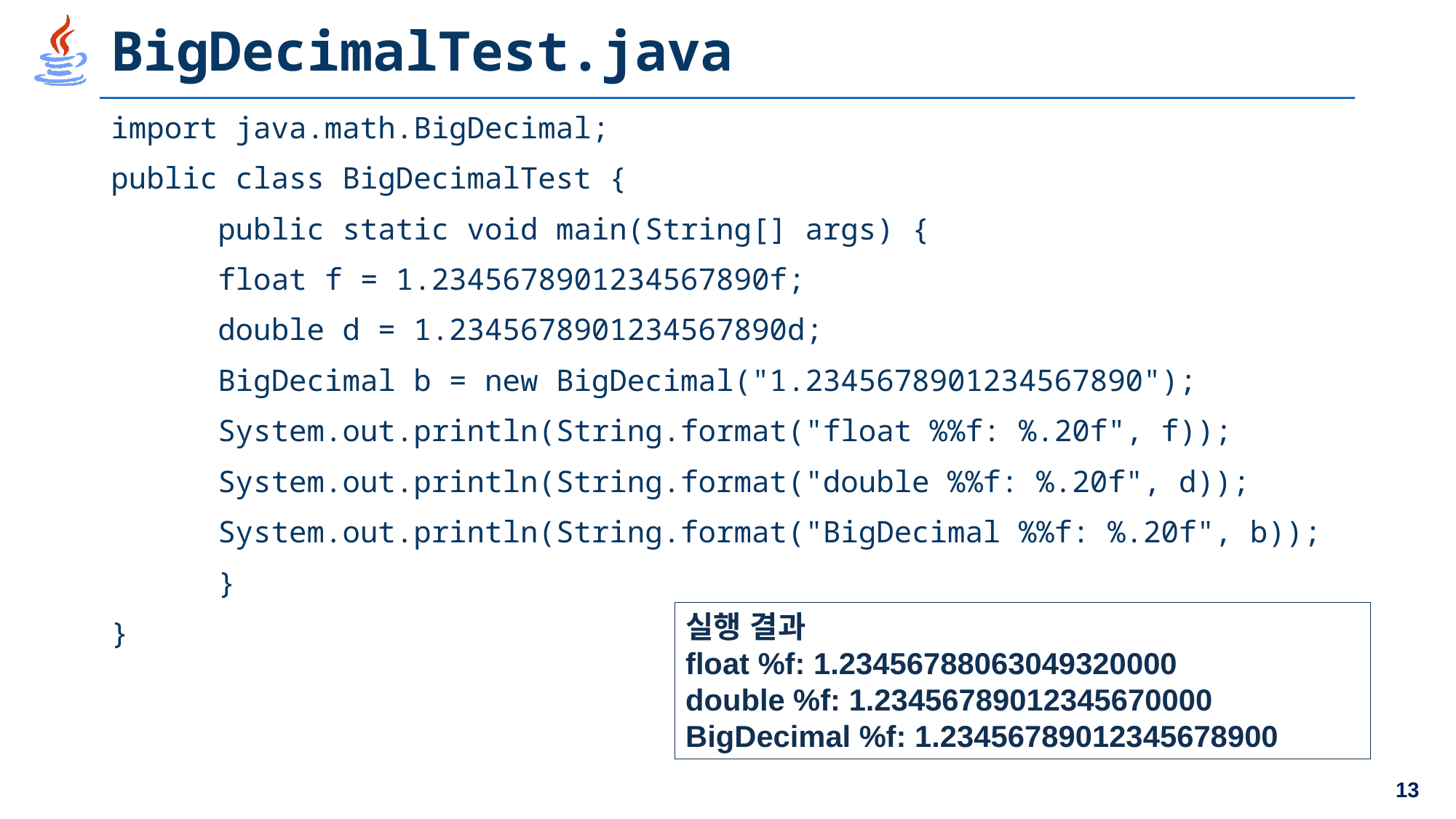

# BigDecimalTest.java
import java.math.BigDecimal;
public class BigDecimalTest {
	public static void main(String[] args) {
		float f = 1.2345678901234567890f;
		double d = 1.2345678901234567890d;
		BigDecimal b = new BigDecimal("1.2345678901234567890");
		System.out.println(String.format("float %%f: %.20f", f));
		System.out.println(String.format("double %%f: %.20f", d));
		System.out.println(String.format("BigDecimal %%f: %.20f", b));
	}
}
실행 결과
float %f: 1.23456788063049320000
double %f: 1.23456789012345670000
BigDecimal %f: 1.23456789012345678900
13